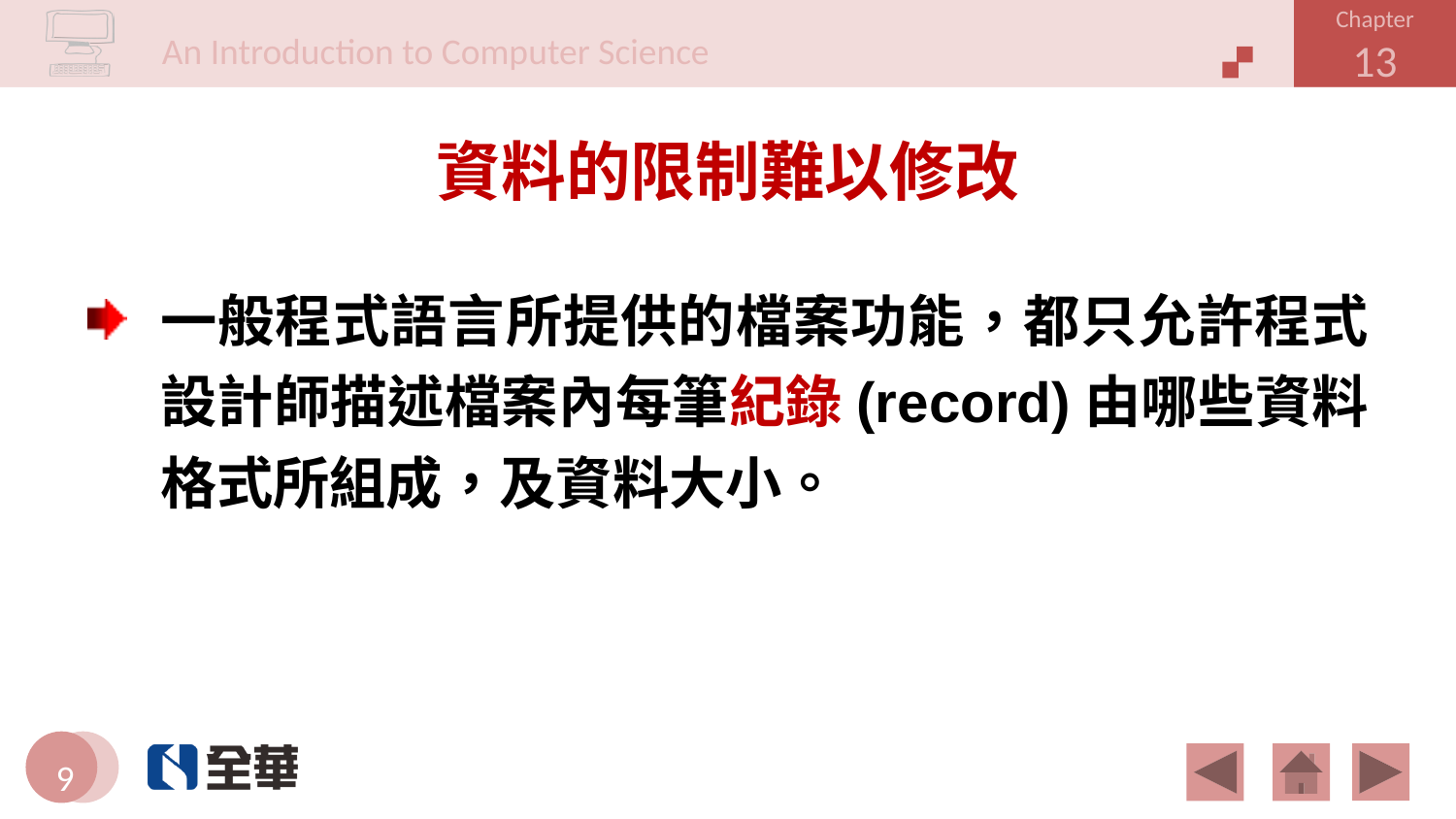

# 資料的限制難以修改
一般程式語言所提供的檔案功能，都只允許程式設計師描述檔案內每筆紀錄(record)由哪些資料格式所組成，及資料大小。